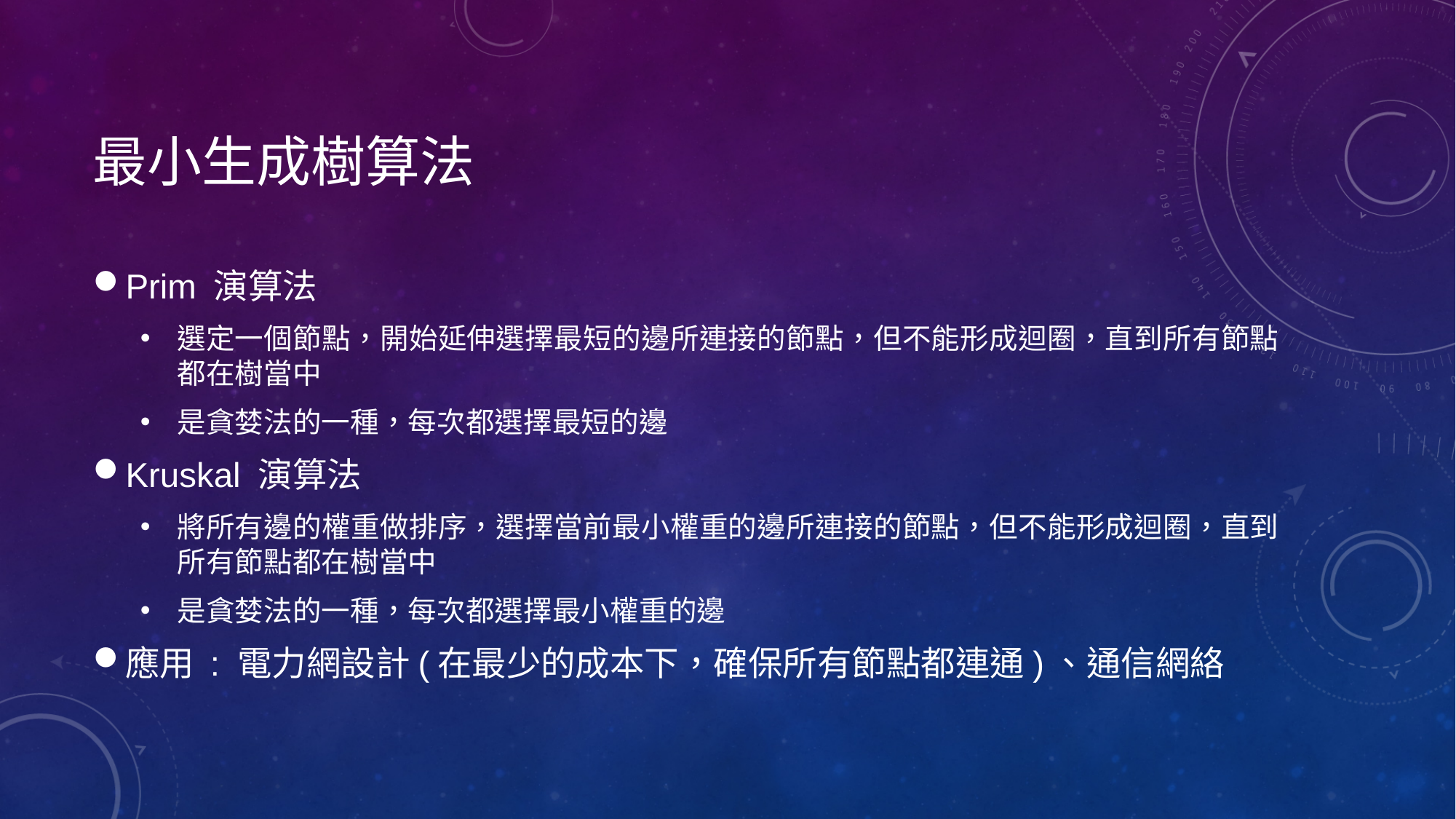

# 最小生成樹算法
Prim 演算法
選定一個節點，開始延伸選擇最短的邊所連接的節點，但不能形成迴圈，直到所有節點都在樹當中
是貪婪法的一種，每次都選擇最短的邊
Kruskal 演算法
將所有邊的權重做排序，選擇當前最小權重的邊所連接的節點，但不能形成迴圈，直到所有節點都在樹當中
是貪婪法的一種，每次都選擇最小權重的邊
應用 : 電力網設計(在最少的成本下，確保所有節點都連通)、通信網絡